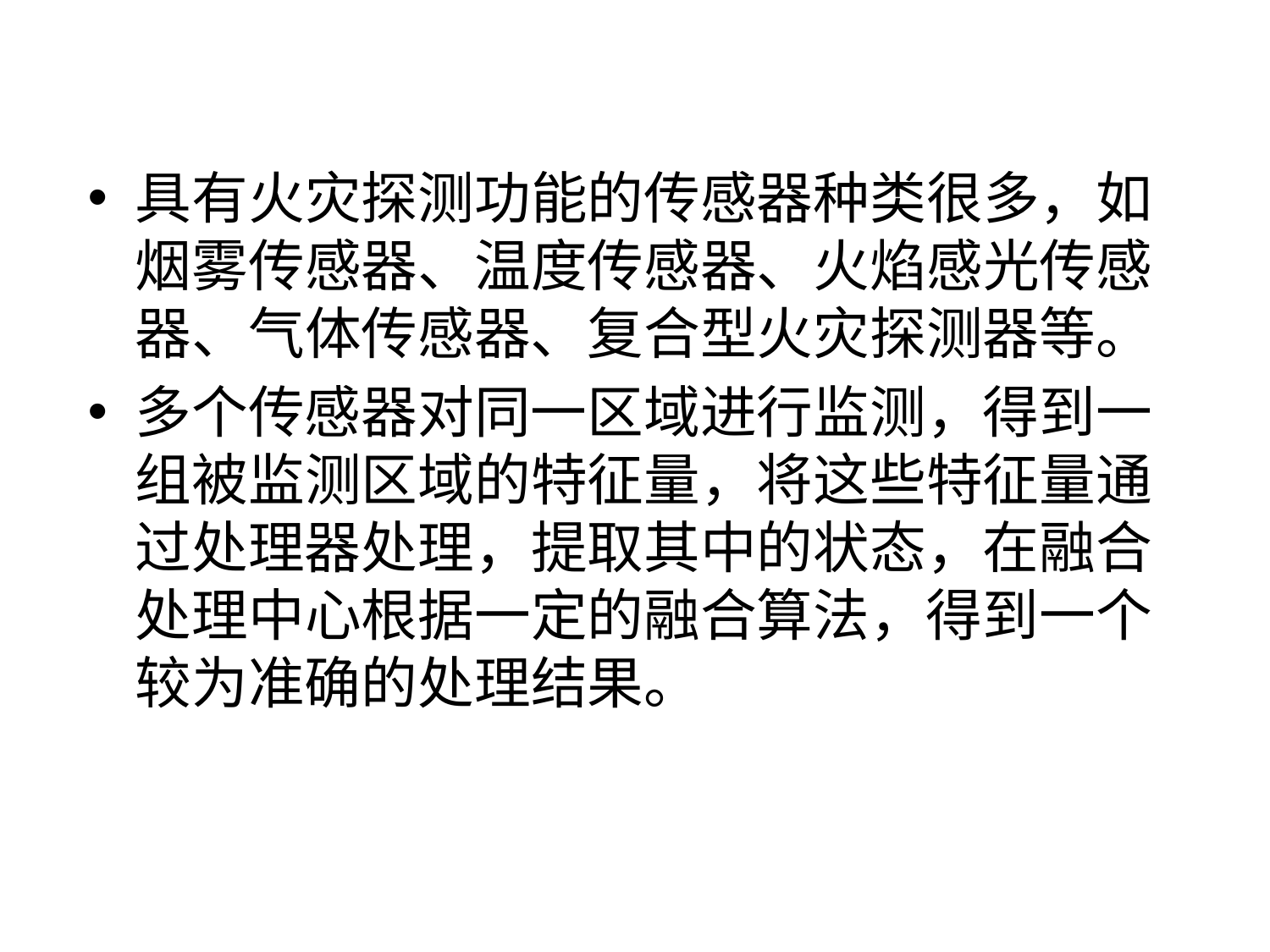

具有火灾探测功能的传感器种类很多，如烟雾传感器、温度传感器、火焰感光传感器、气体传感器、复合型火灾探测器等。
多个传感器对同一区域进行监测，得到一组被监测区域的特征量，将这些特征量通过处理器处理，提取其中的状态，在融合处理中心根据一定的融合算法，得到一个较为准确的处理结果。